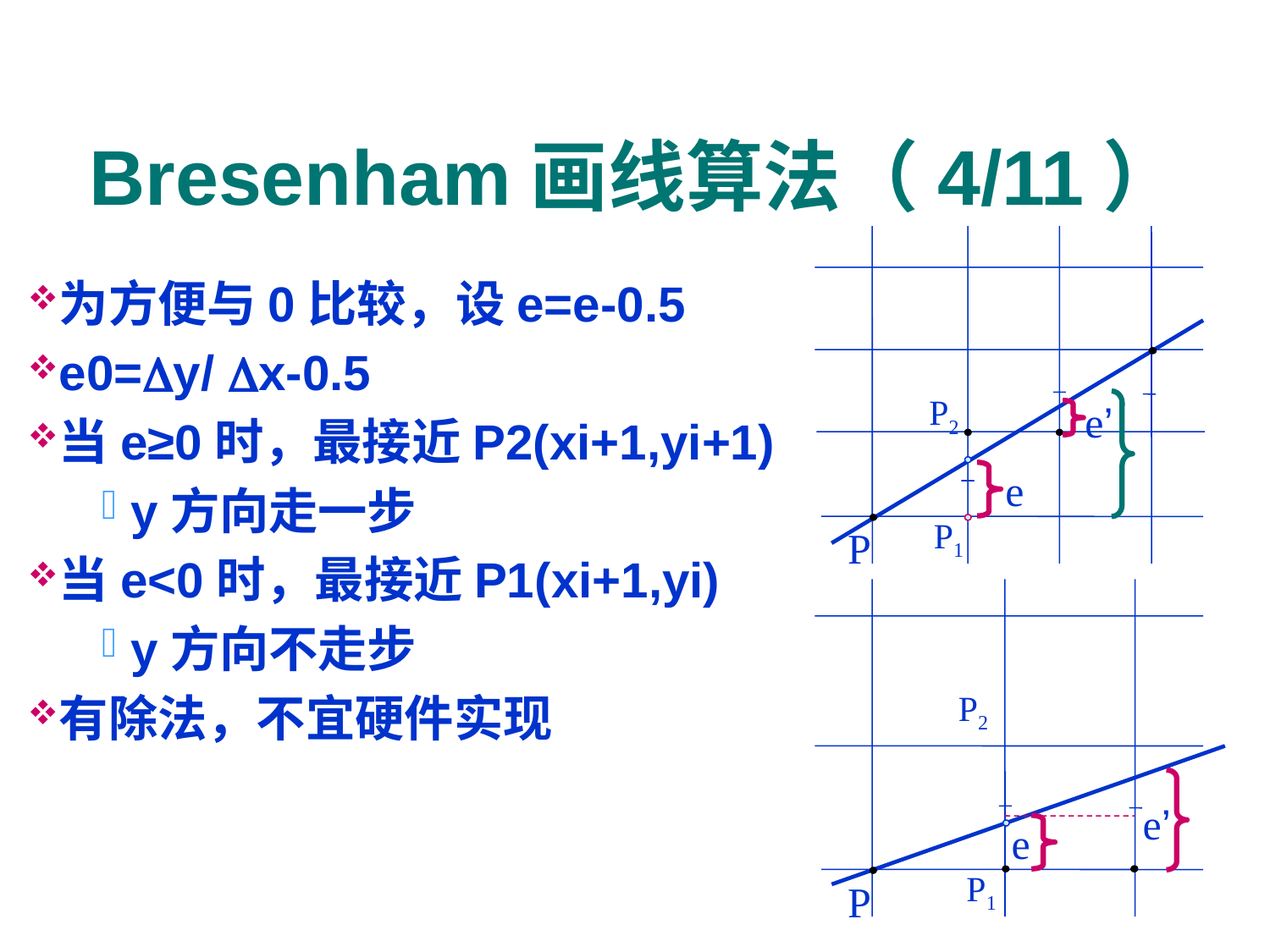

# Bresenham画线算法（4/11）

P2

e’

e

P1

P

P2

e’

e

P1

P
为方便与0比较，设e=e-0.5
e0=Δy/ Δx-0.5
当e≥0时，最接近P2(xi+1,yi+1)
y方向走一步
当e<0时，最接近P1(xi+1,yi)
y方向不走步
有除法，不宜硬件实现